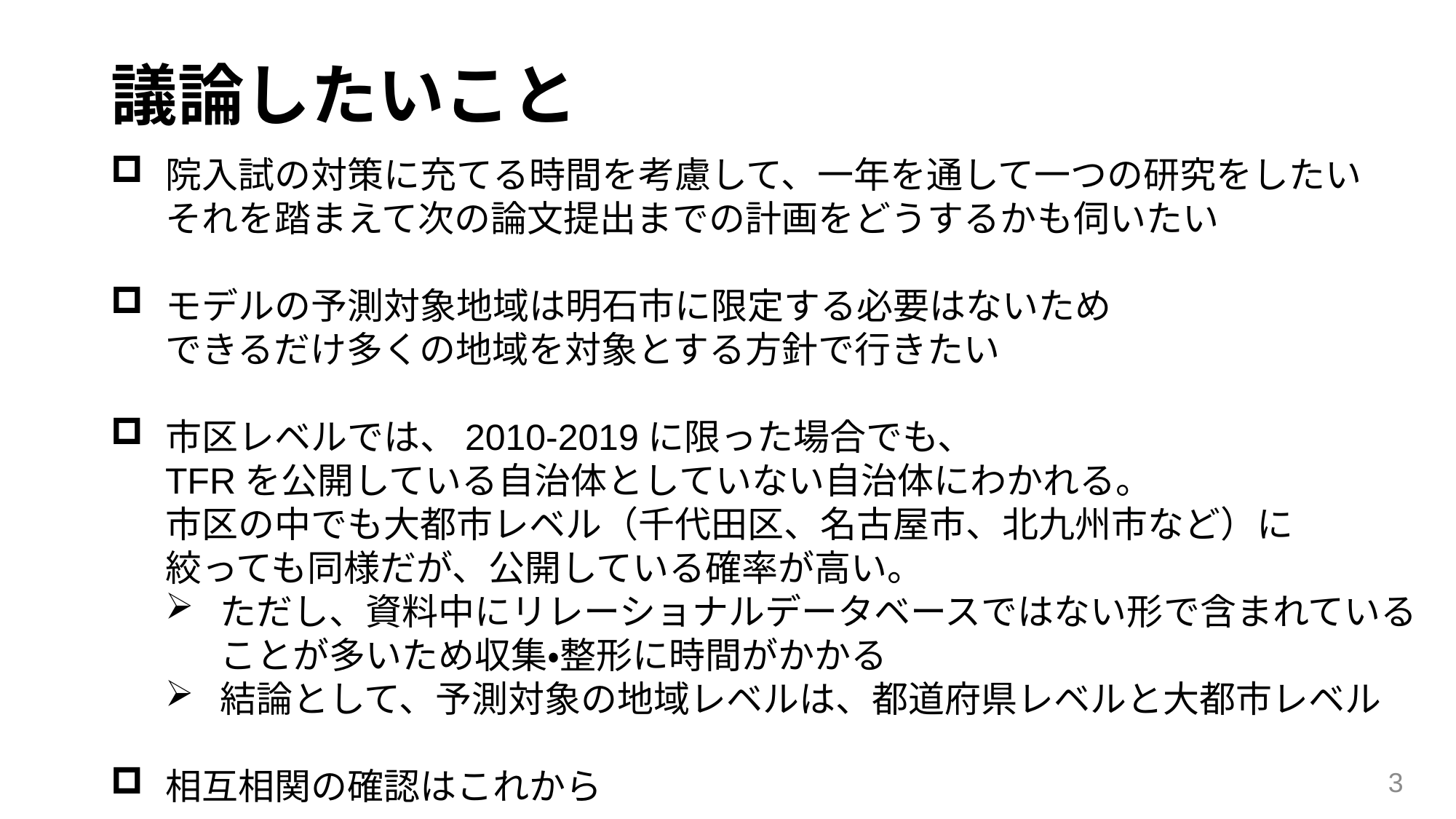

# 議論したいこと
院入試の対策に充てる時間を考慮して、一年を通して一つの研究をしたい
それを踏まえて次の論文提出までの計画をどうするかも伺いたい

モデルの予測対象地域は明石市に限定する必要はないため
できるだけ多くの地域を対象とする方針で行きたい

市区レベルでは、2010-2019に限った場合でも、
TFRを公開している自治体としていない自治体にわかれる。
市区の中でも大都市レベル（千代田区、名古屋市、北九州市など）に
絞っても同様だが、公開している確率が高い。
ただし、資料中にリレーショナルデータベースではない形で含まれている
ことが多いため収集・整形に時間がかかる
結論として、予測対象の地域レベルは、都道府県レベルと大都市レベル

相互相関の確認はこれから
3